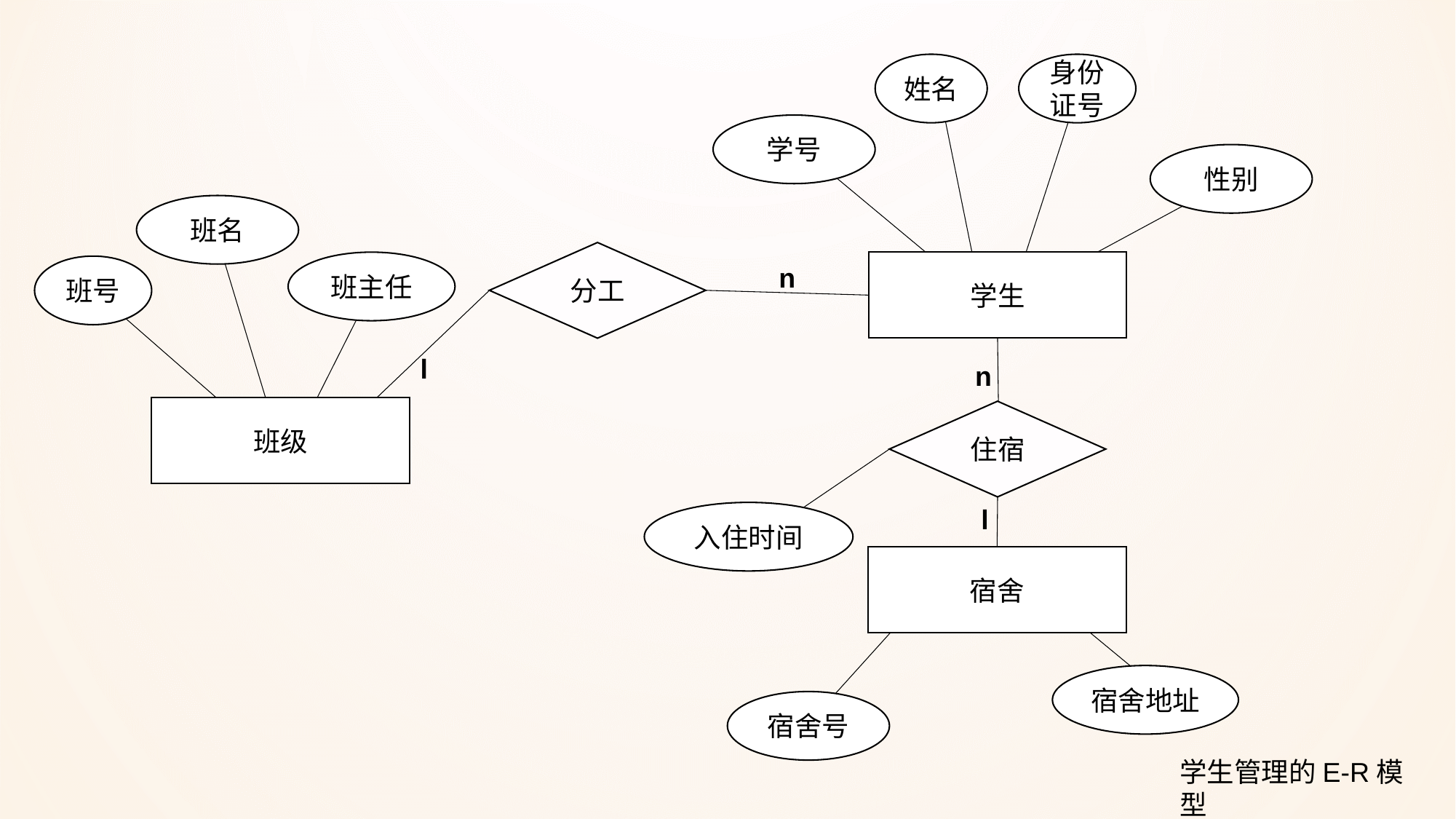

姓名
身份证号
学号
性别
班名
分工
班主任
学生
n
班号
l
n
班级
住宿
l
入住时间
宿舍
宿舍地址
宿舍号
学生管理的E-R模型